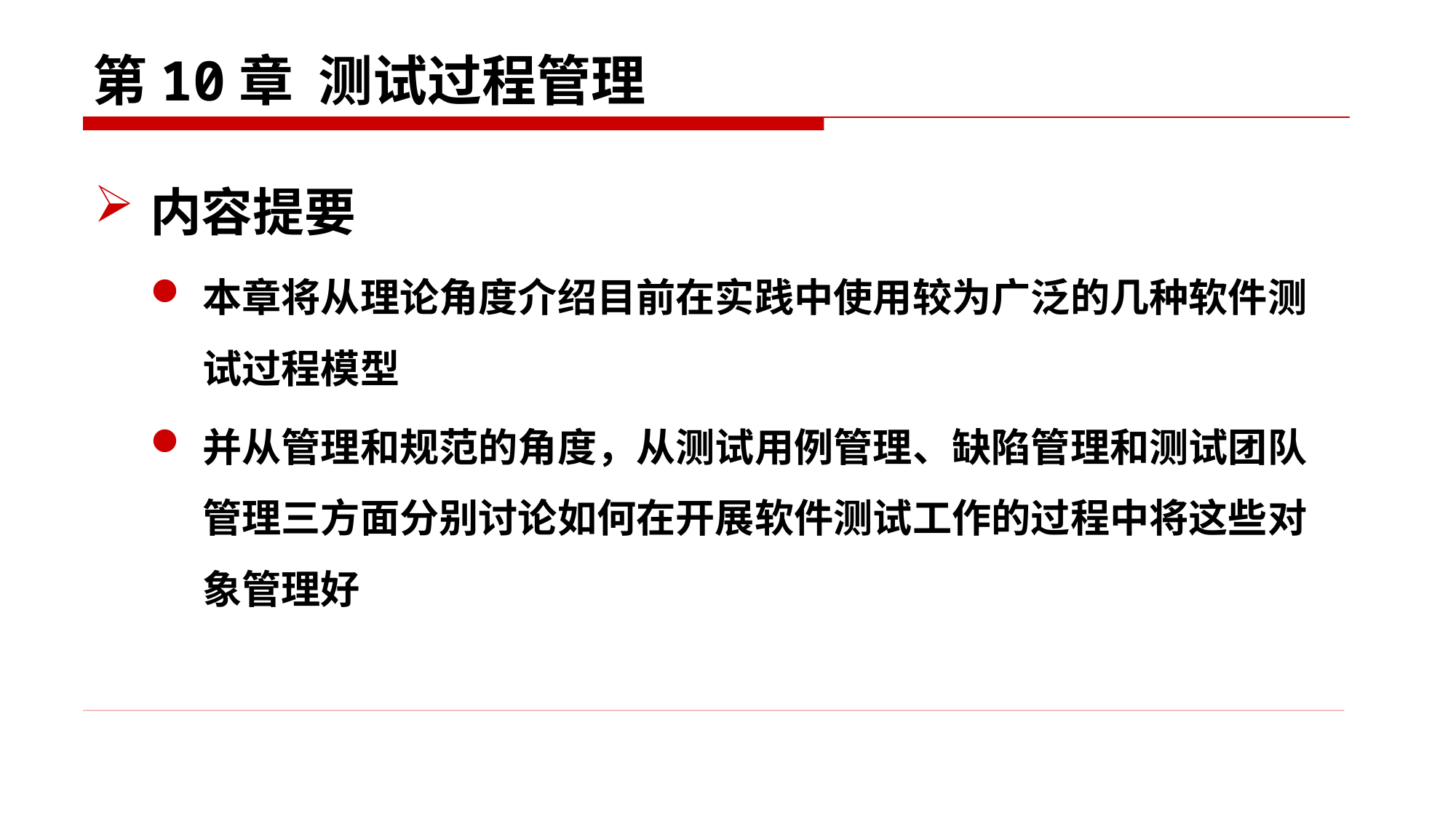

# 第10章  测试过程管理
内容提要
本章将从理论角度介绍目前在实践中使用较为广泛的几种软件测试过程模型
并从管理和规范的角度，从测试用例管理、缺陷管理和测试团队管理三方面分别讨论如何在开展软件测试工作的过程中将这些对象管理好